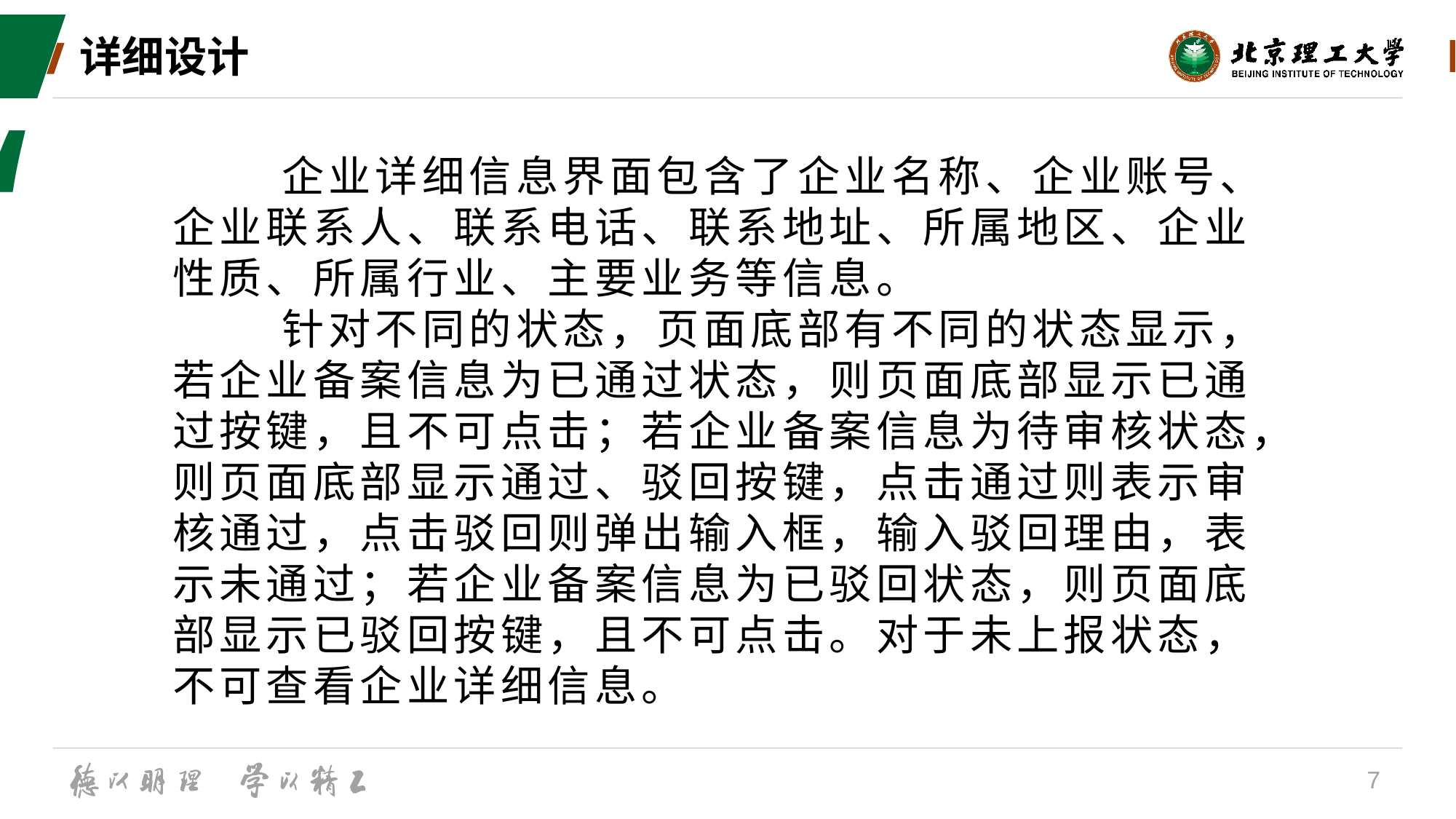

# 详细设计
“
	企业详细信息界面包含了企业名称、企业账号、企业联系人、联系电话、联系地址、所属地区、企业性质、所属行业、主要业务等信息。
	针对不同的状态，页面底部有不同的状态显示，若企业备案信息为已通过状态，则页面底部显示已通过按键，且不可点击；若企业备案信息为待审核状态，则页面底部显示通过、驳回按键，点击通过则表示审核通过，点击驳回则弹出输入框，输入驳回理由，表示未通过；若企业备案信息为已驳回状态，则页面底部显示已驳回按键，且不可点击。对于未上报状态，不可查看企业详细信息。